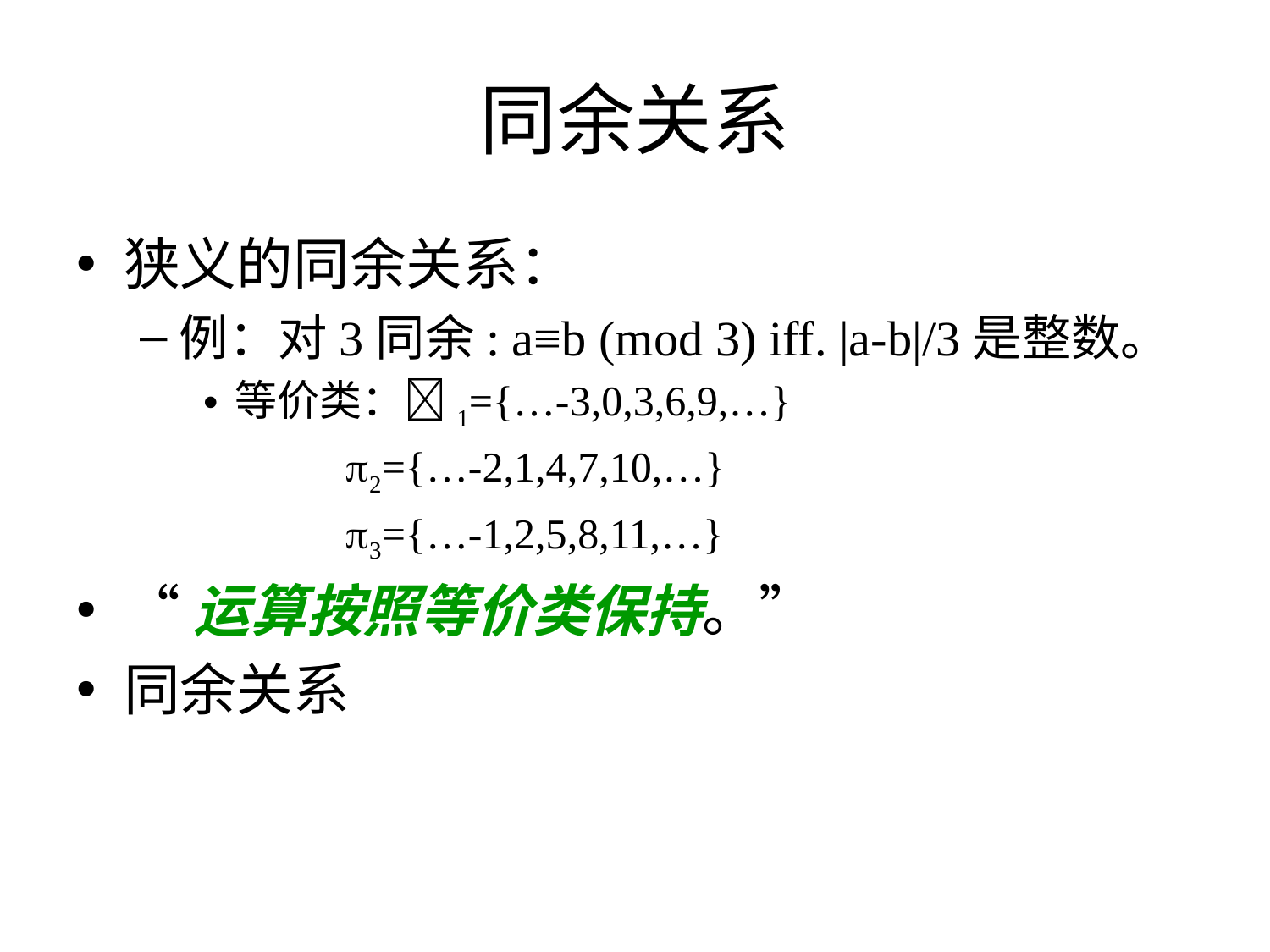

# 同余关系
狭义的同余关系：
例：对3同余: a≡b (mod 3) iff. |a-b|/3是整数。
等价类：π1={…-3,0,3,6,9,…}
               π2={…-2,1,4,7,10,…}
               π3={…-1,2,5,8,11,…}
“运算按照等价类保持。”
同余关系